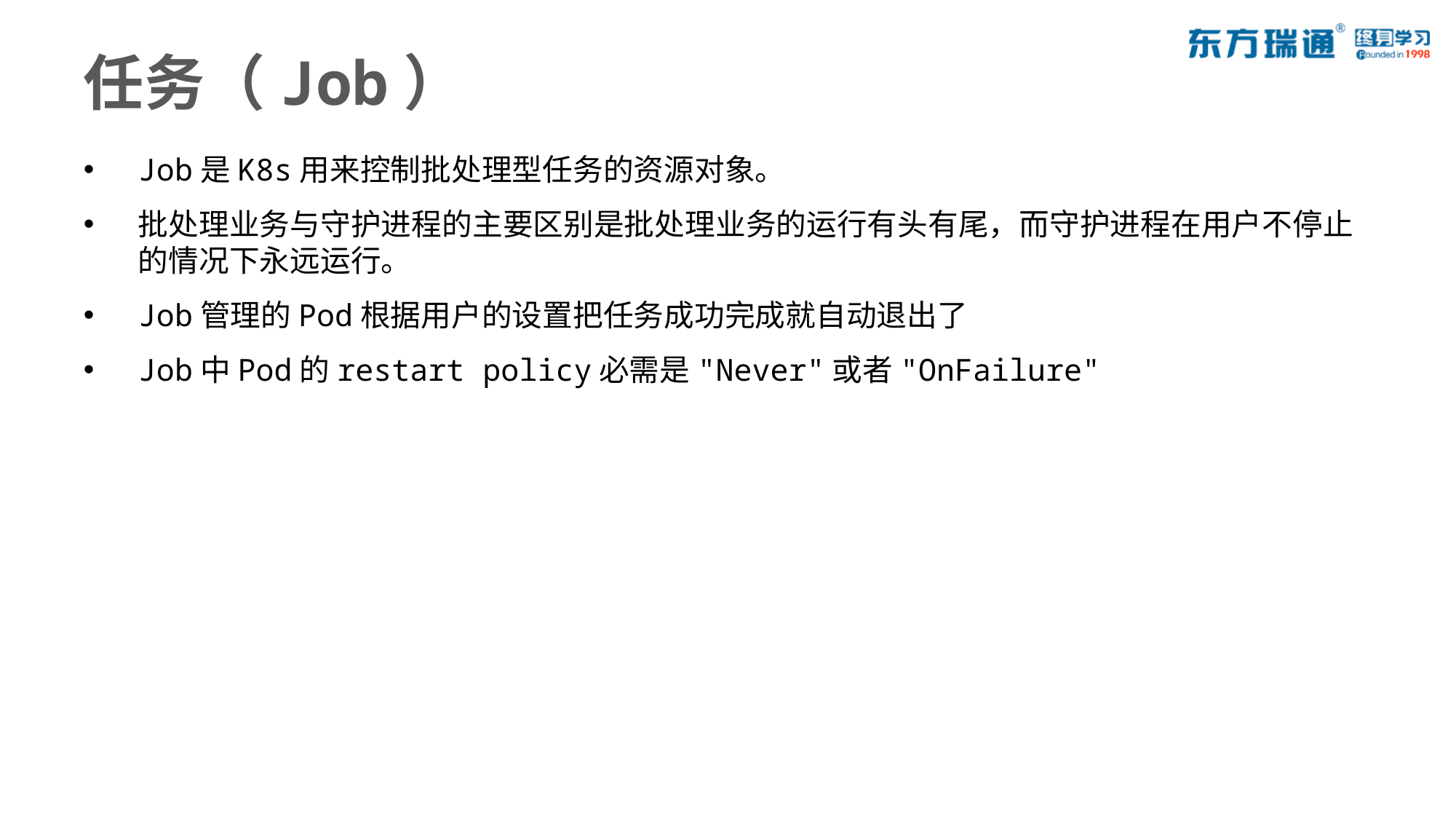

# 任务（Job）
Job是K8s用来控制批处理型任务的资源对象。
批处理业务与守护进程的主要区别是批处理业务的运行有头有尾，而守护进程在用户不停止的情况下永远运行。
Job管理的Pod根据用户的设置把任务成功完成就自动退出了
Job中Pod的restart policy必需是"Never"或者"OnFailure"